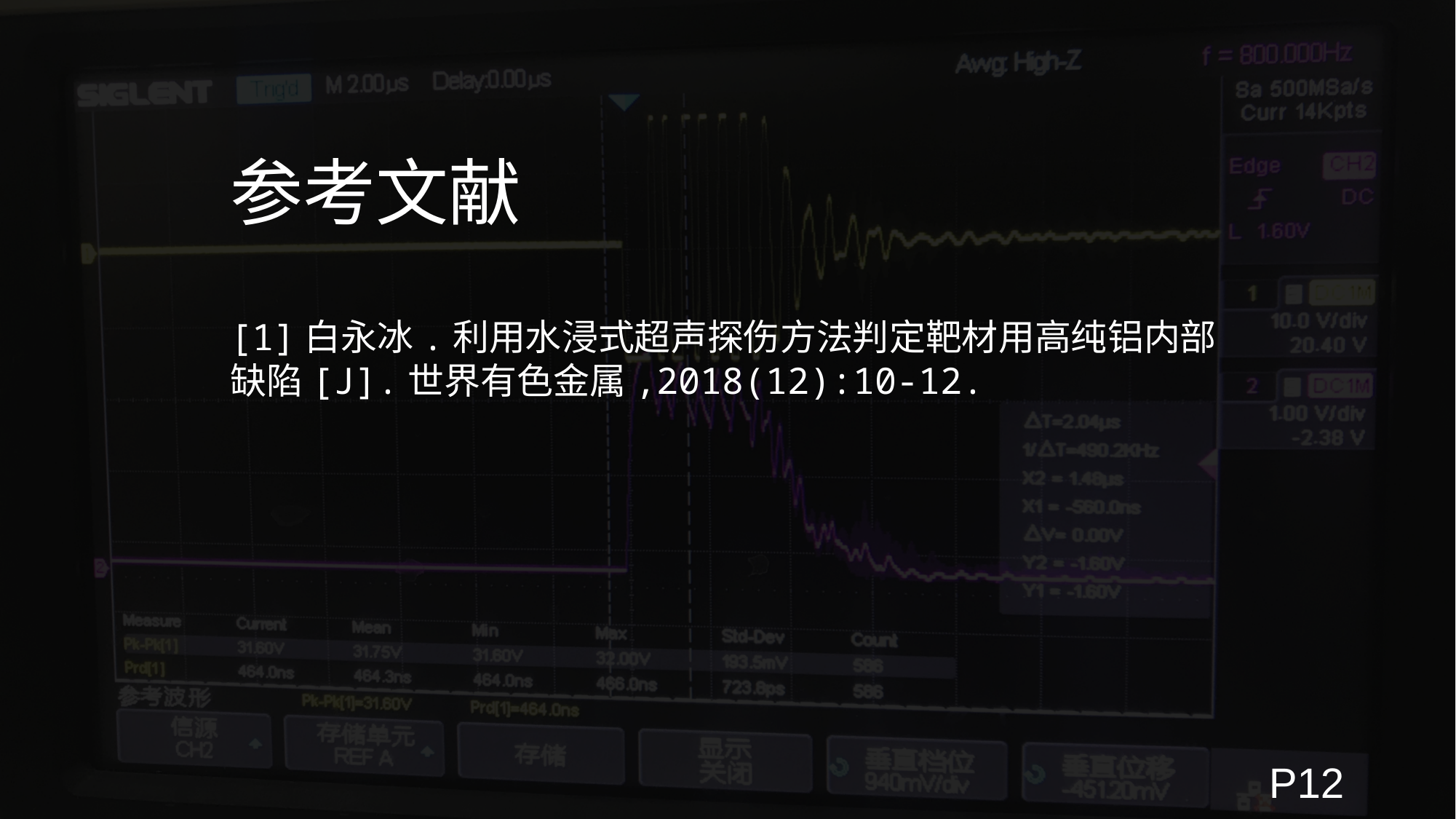

参考文献
[1]白永冰.利用水浸式超声探伤方法判定靶材用高纯铝内部缺陷[J].世界有色金属,2018(12):10-12.

P12